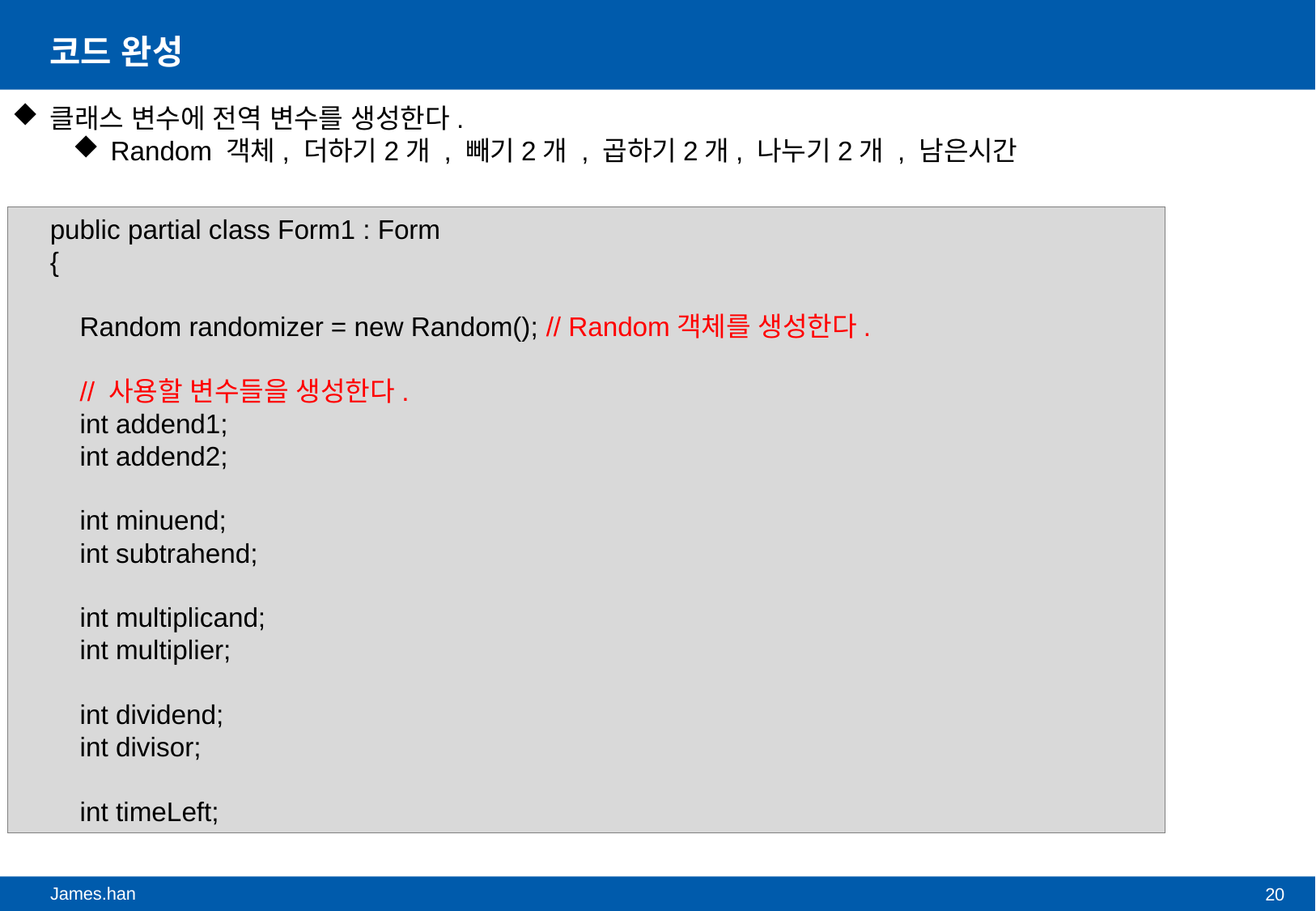

# 코드 완성
클래스 변수에 전역 변수를 생성한다.
Random 객체, 더하기2개 , 빼기2개 , 곱하기2개, 나누기2개 , 남은시간
    public partial class Form1 : Form
    {

        Random randomizer = new Random(); // Random객체를 생성한다.

        // 사용할 변수들을 생성한다.
        int addend1;
        int addend2;

        int minuend;
        int subtrahend;

        int multiplicand;
        int multiplier;

        int dividend;
        int divisor;

        int timeLeft;
20